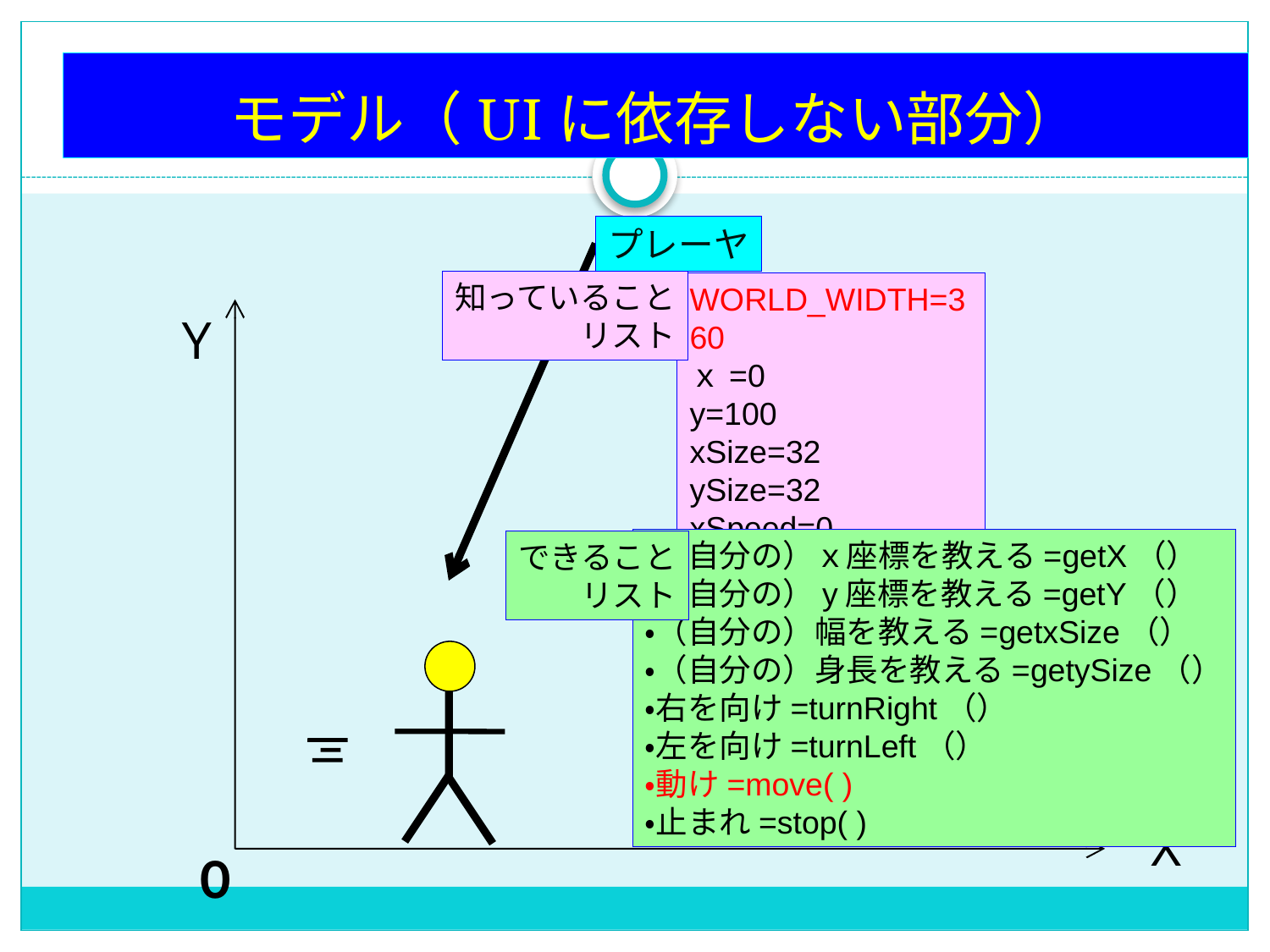

モデル（UIに依存しない部分）
プレーヤ
知っていること
リスト
WORLD_WIDTH=360
ｘ=0
y=100
xSize=32
ySize=32
xSpeed=0

Ｙ
・（自分の）ｘ座標を教える=getX（）
・（自分の）y座標を教える=getY（）
・（自分の）幅を教える=getxSize（）
・（自分の）身長を教える=getySize（）
・右を向け=turnRight（）
・左を向け=turnLeft（）
・動け=move( )
・止まれ=stop( )
できること
リスト

Ｘ
０